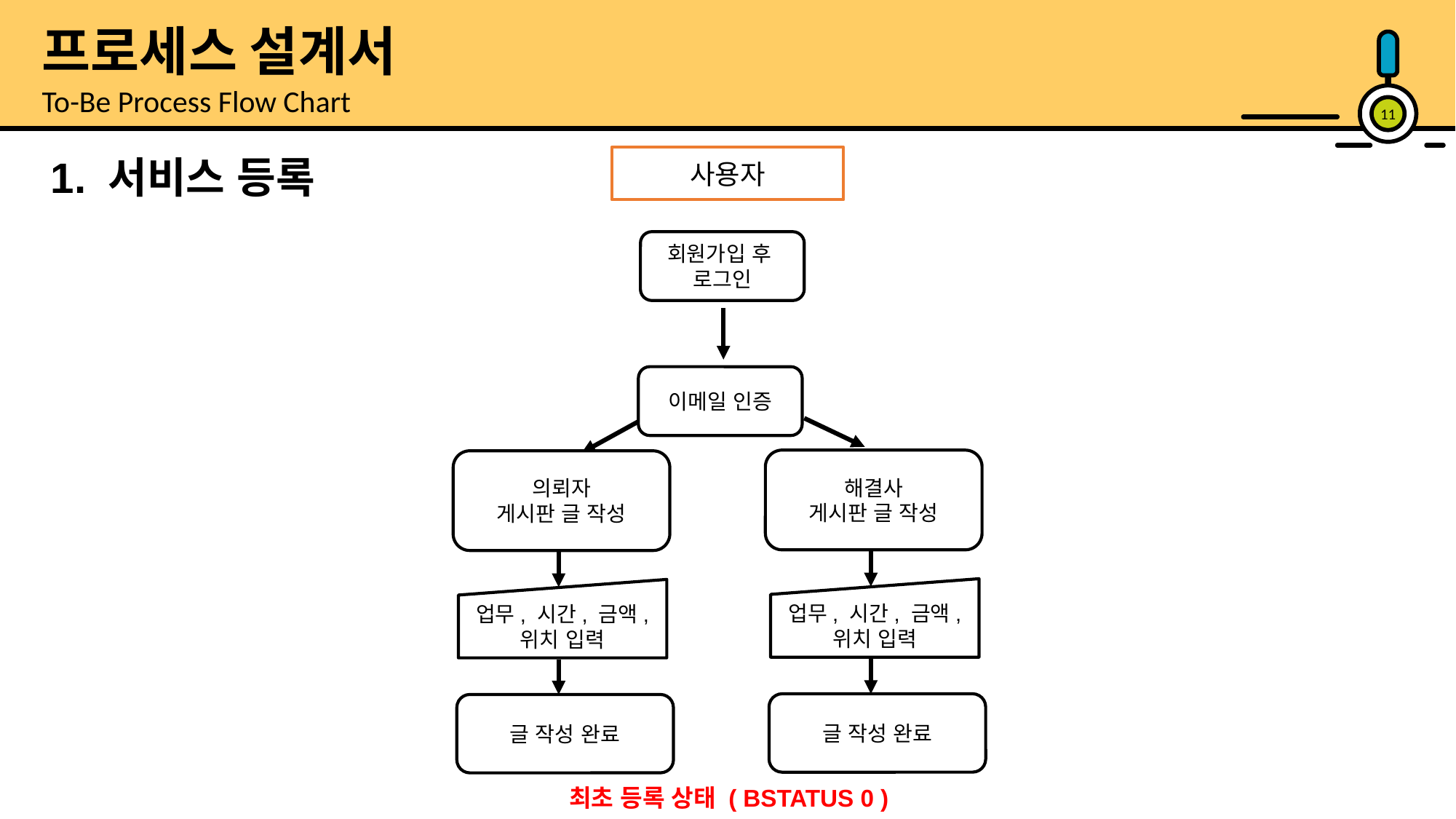

프로세스 설계서

To-Be Process Flow Chart

11
1. 서비스 등록
사용자
회원가입 후
로그인
이메일 인증
해결사
게시판 글 작성
의뢰자
게시판 글 작성
업무, 시간, 금액, 위치 입력
업무, 시간, 금액, 위치 입력
글 작성 완료
글 작성 완료
최초 등록 상태 ( BSTATUS 0 )